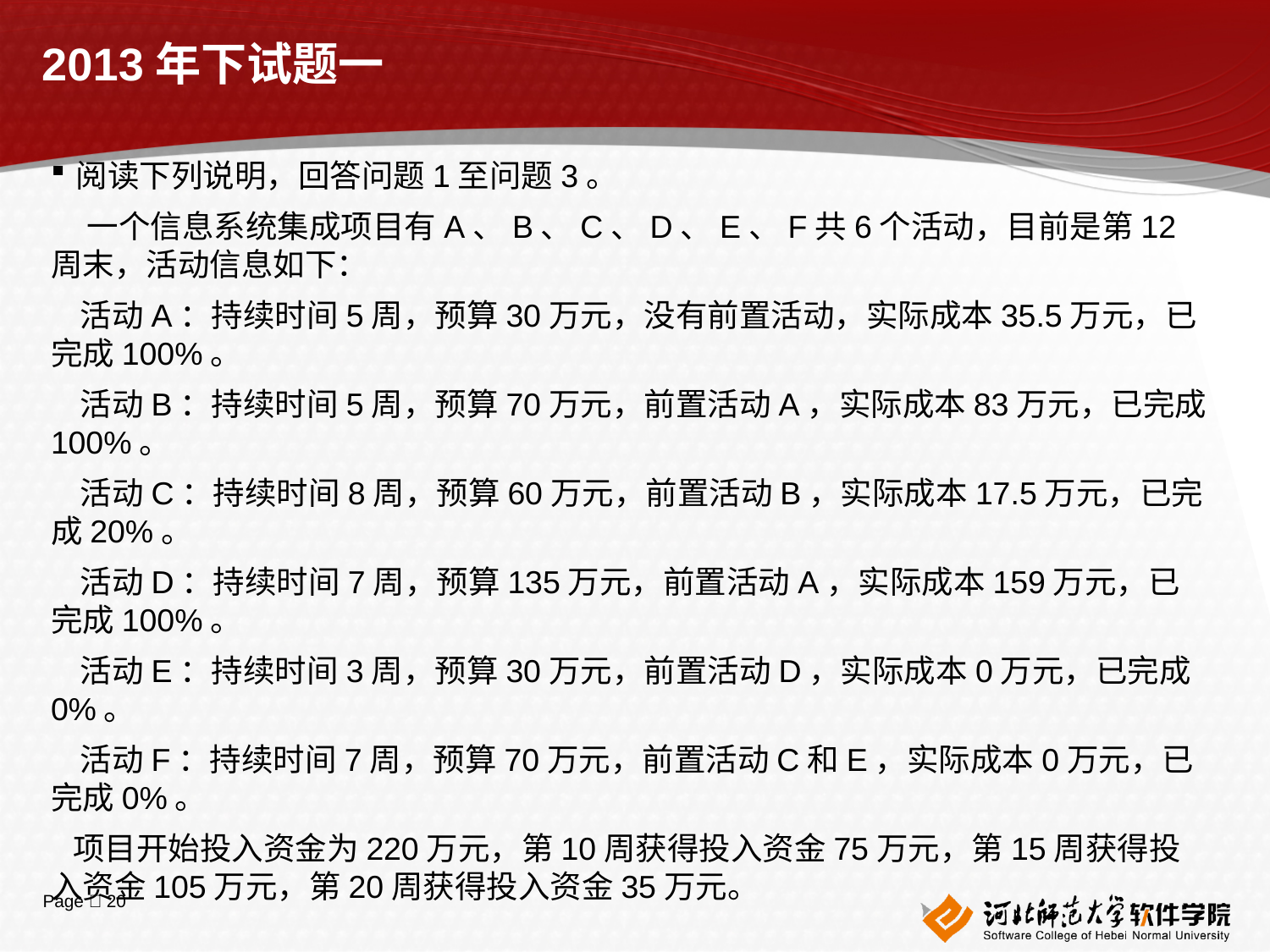

# 2013年下试题一
阅读下列说明，回答问题1至问题3。
    一个信息系统集成项目有A、B、C、D、E、F共6个活动，目前是第12周末，活动信息如下：
   活动A：持续时间5周，预算30万元，没有前置活动，实际成本35.5万元，已完成100%。
   活动B：持续时间5周，预算70万元，前置活动A，实际成本83万元，已完成100%。
   活动C：持续时间8周，预算60万元，前置活动B，实际成本17.5万元，已完成20%。
   活动D：持续时间7周，预算135万元，前置活动A，实际成本159万元，已完成100%。
   活动E：持续时间3周，预算30万元，前置活动D，实际成本0万元，已完成0%。
   活动F：持续时间7周，预算70万元，前置活动C和E，实际成本0万元，已完成0%。
  项目开始投入资金为220万元，第10周获得投入资金75万元，第15周获得投入资金105万元，第20周获得投入资金35万元。